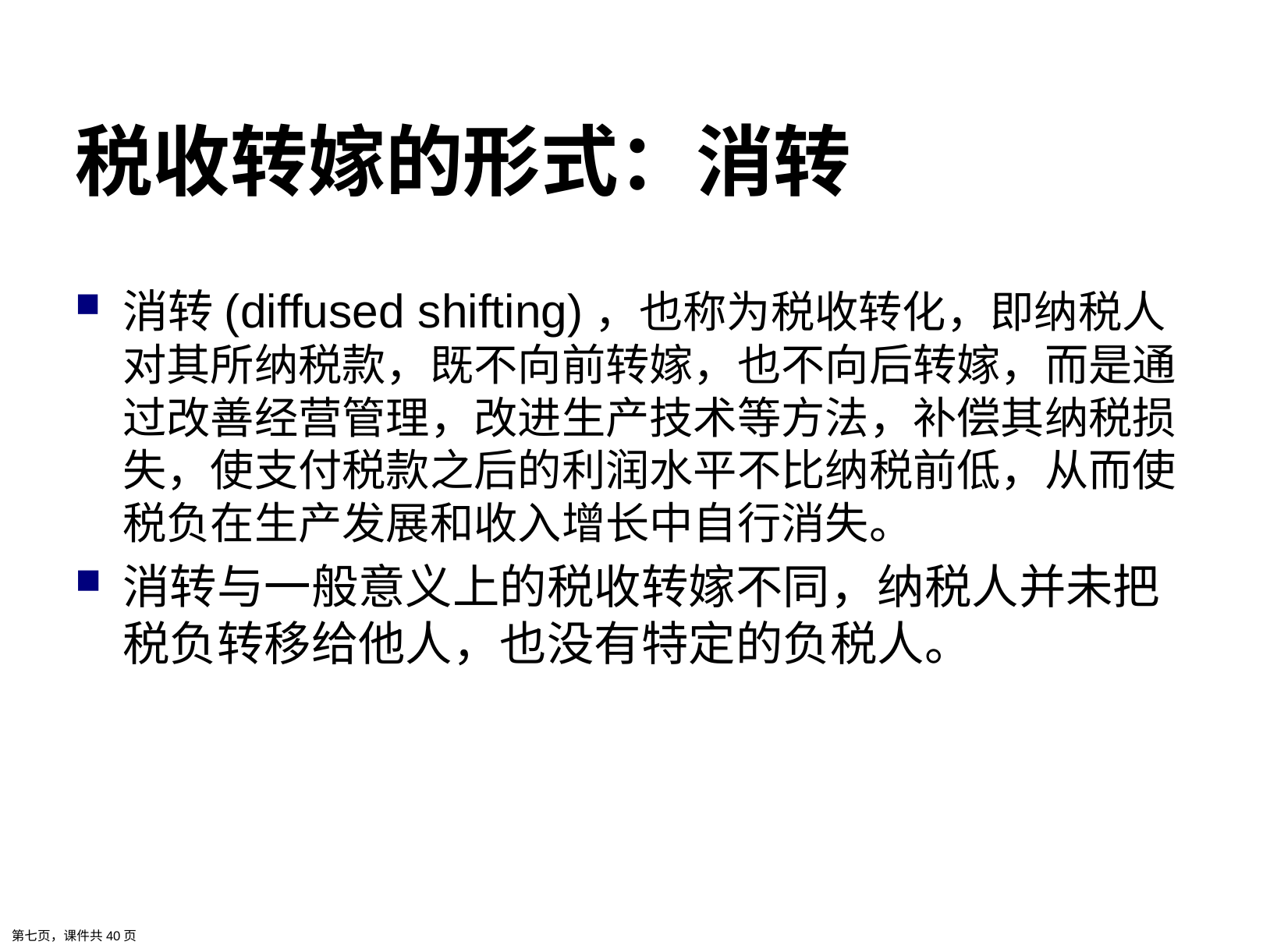

税收转嫁的形式：消转
消转(diffused shifting)，也称为税收转化，即纳税人对其所纳税款，既不向前转嫁，也不向后转嫁，而是通过改善经营管理，改进生产技术等方法，补偿其纳税损失，使支付税款之后的利润水平不比纳税前低，从而使税负在生产发展和收入增长中自行消失。
消转与一般意义上的税收转嫁不同，纳税人并未把税负转移给他人，也没有特定的负税人。
第七页，课件共40页